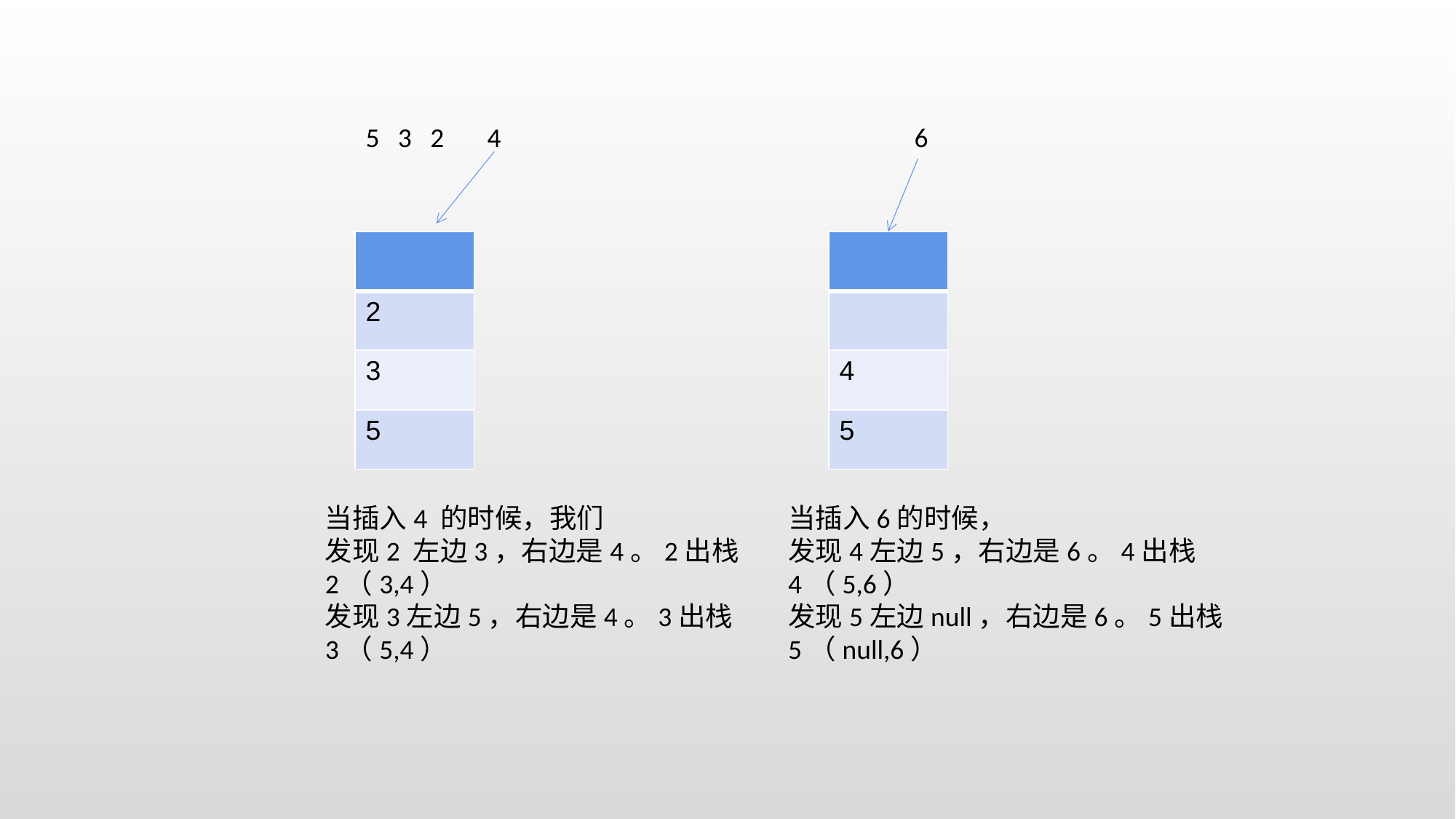

5   3   2       4                                                                   6
|  |
| --- |
| 2 |
| 3 |
| 5 |
|  |
| --- |
|  |
| 4 |
| 5 |
当插入4 的时候，我们发现2 左边3，右边是4。2出栈2（3,4）发现3左边5，右边是4。3出栈3（5,4）
当插入6的时候，
发现4左边5，右边是6。4出栈4（5,6）发现5左边null，右边是6。5出栈5（null,6）